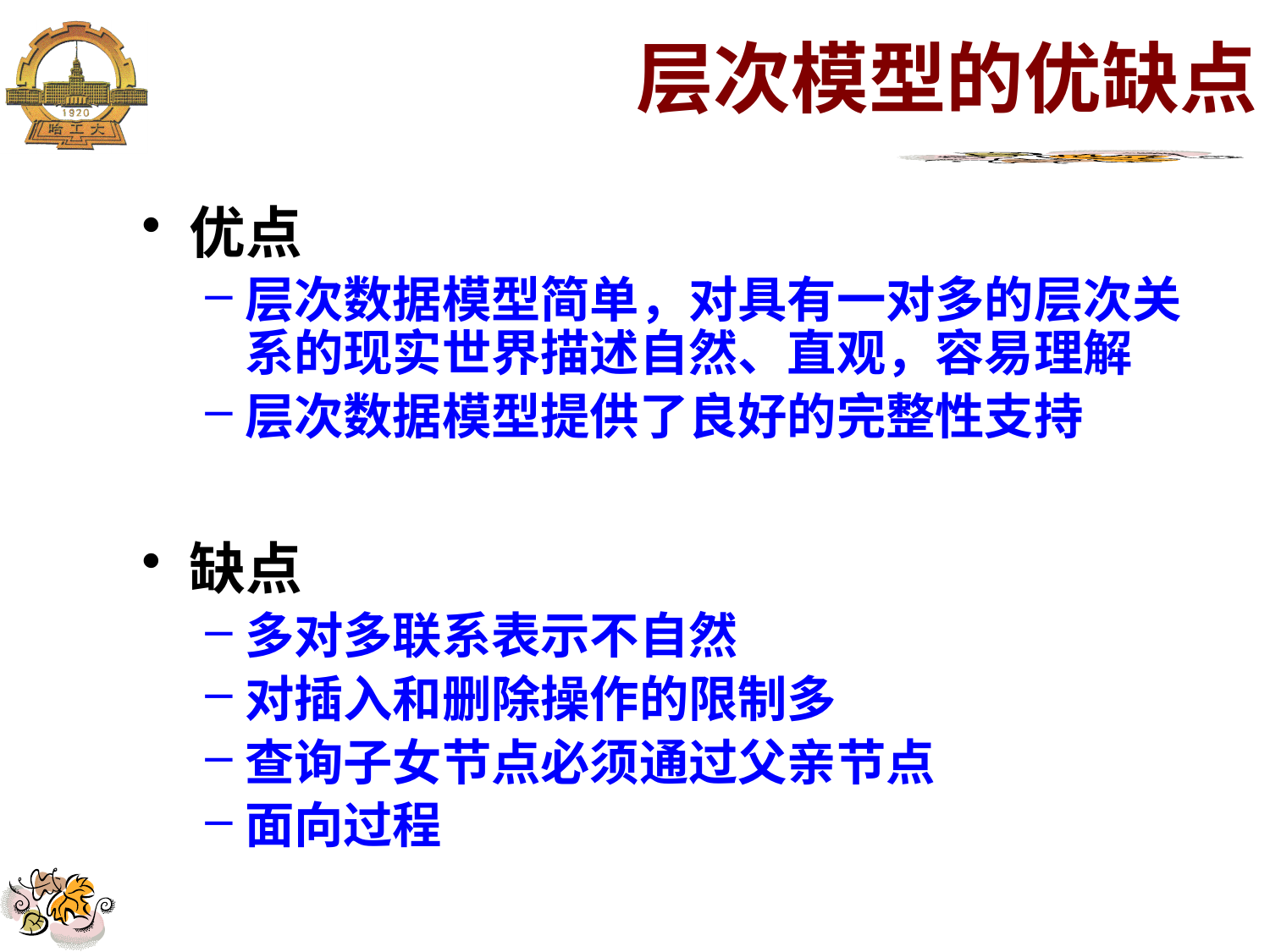

层次模型的优缺点
优点
层次数据模型简单，对具有一对多的层次关系的现实世界描述自然、直观，容易理解
层次数据模型提供了良好的完整性支持

缺点
多对多联系表示不自然
对插入和删除操作的限制多
查询子女节点必须通过父亲节点
面向过程